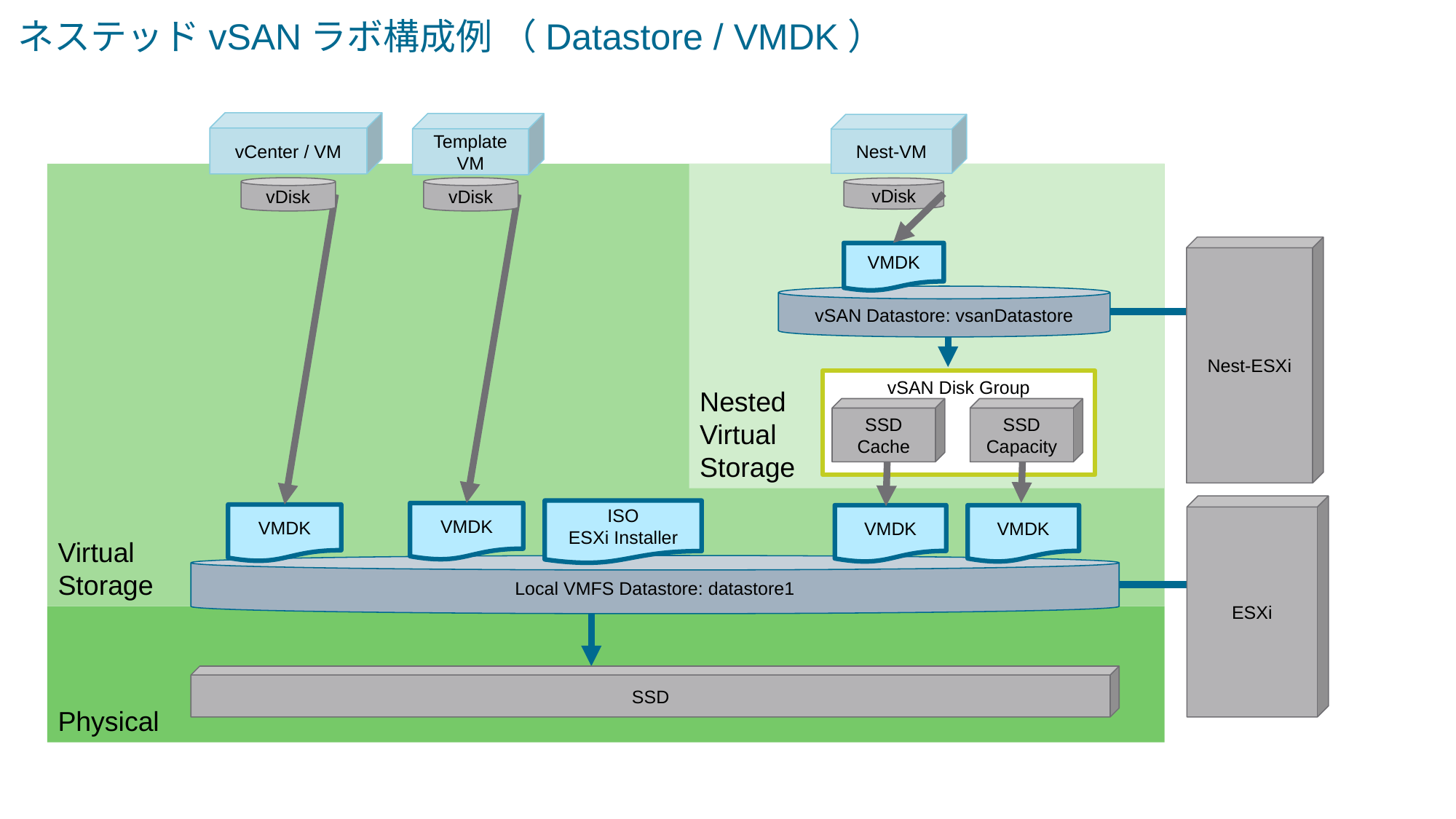

# ネステッドvSANラボ構成例 （Datastore / VMDK）
vCenter / VM
Template
VM
Nest-VM
Nested
Virtual
Storage
Virtual
Storage
vDisk
vDisk
vDisk
Nest-ESXi
VMDK
vSAN Datastore: vsanDatastore
vSAN Disk Group
SSD
Cache
SSD
Capacity
ESXi
ISO
ESXi Installer
VMDK
VMDK
VMDK
VMDK
Local VMFS Datastore: datastore1
Physical
SSD